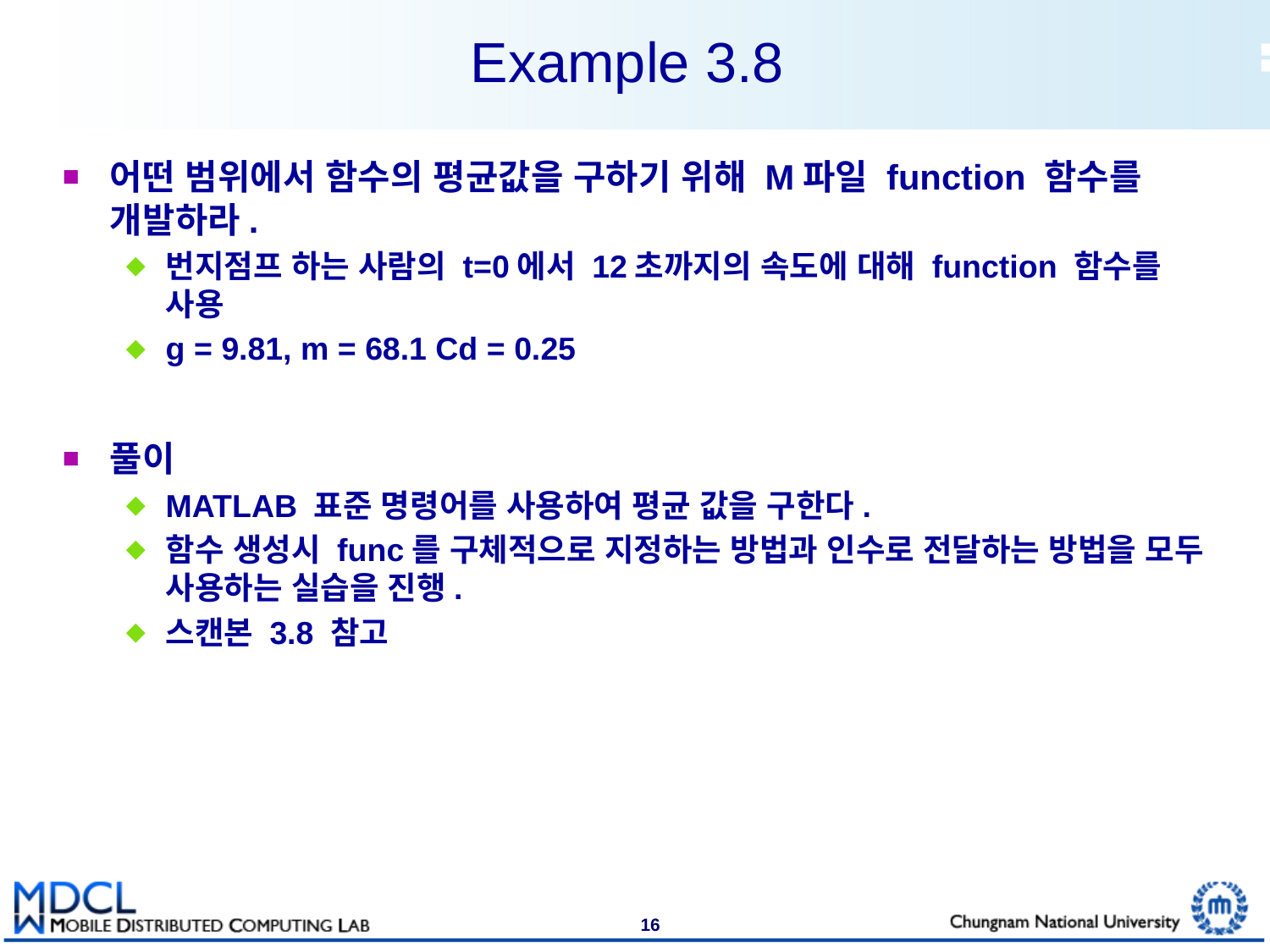

# Example 3.8
어떤 범위에서 함수의 평균값을 구하기 위해 M파일 function 함수를 개발하라.
번지점프 하는 사람의 t=0에서 12초까지의 속도에 대해 function 함수를 사용
g = 9.81, m = 68.1 Cd = 0.25

풀이
MATLAB 표준 명령어를 사용하여 평균 값을 구한다.
함수 생성시 func를 구체적으로 지정하는 방법과 인수로 전달하는 방법을 모두 사용하는 실습을 진행.
스캔본 3.8 참고